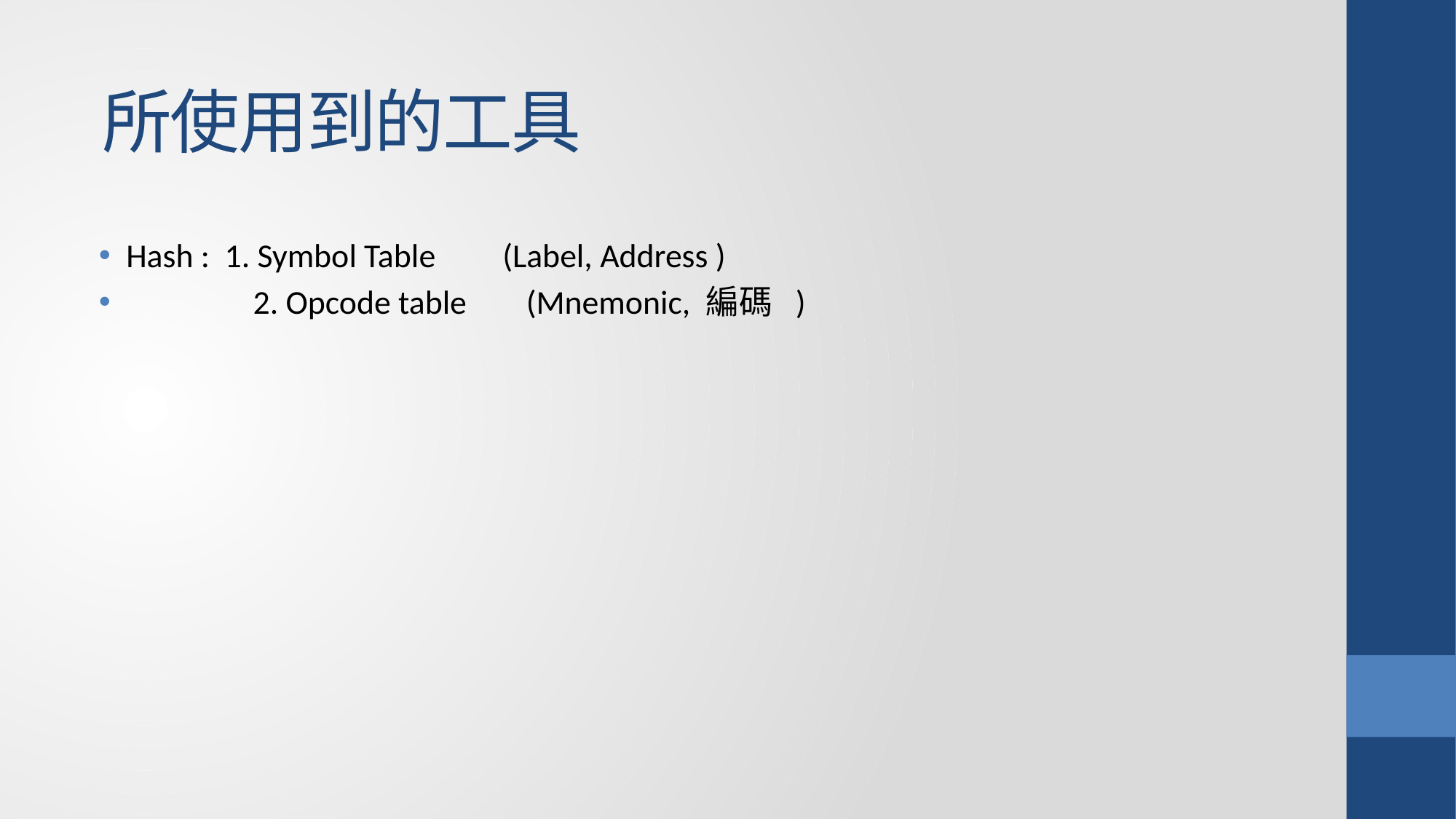

所使用到的工具
Hash :  1. Symbol Table         (Label, Address )
                 2. Opcode table        (Mnemonic, 編碼  )